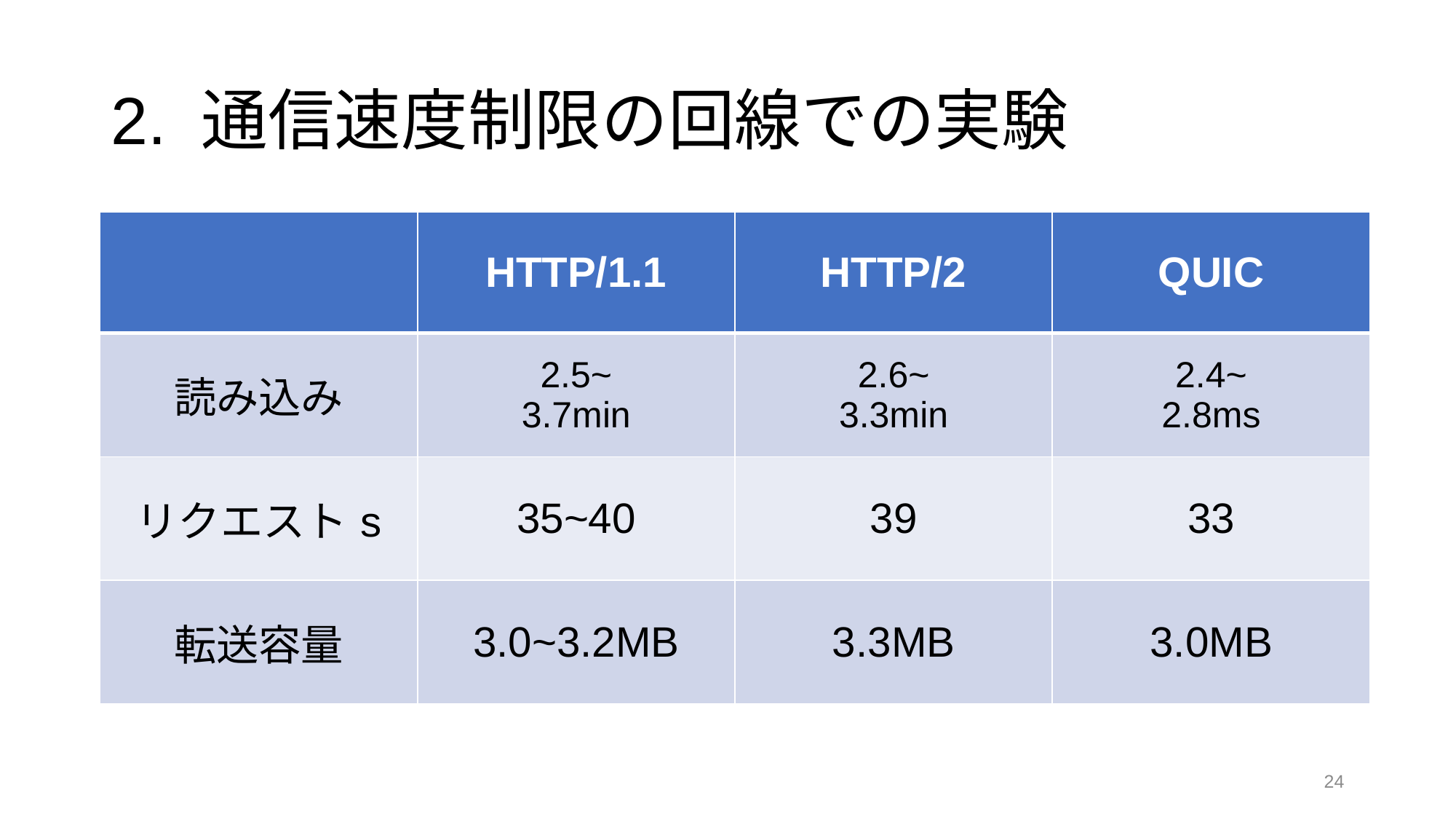

# 2. 通信速度制限の回線での実験
|  | HTTP/1.1 | HTTP/2 | QUIC |
| --- | --- | --- | --- |
| 読み込み | 2.5~ 3.7min | 2.6~ 3.3min | 2.4~ 2.8ms |
| リクエストs | 35~40 | 39 | 33 |
| 転送容量 | 3.0~3.2MB | 3.3MB | 3.0MB |
24